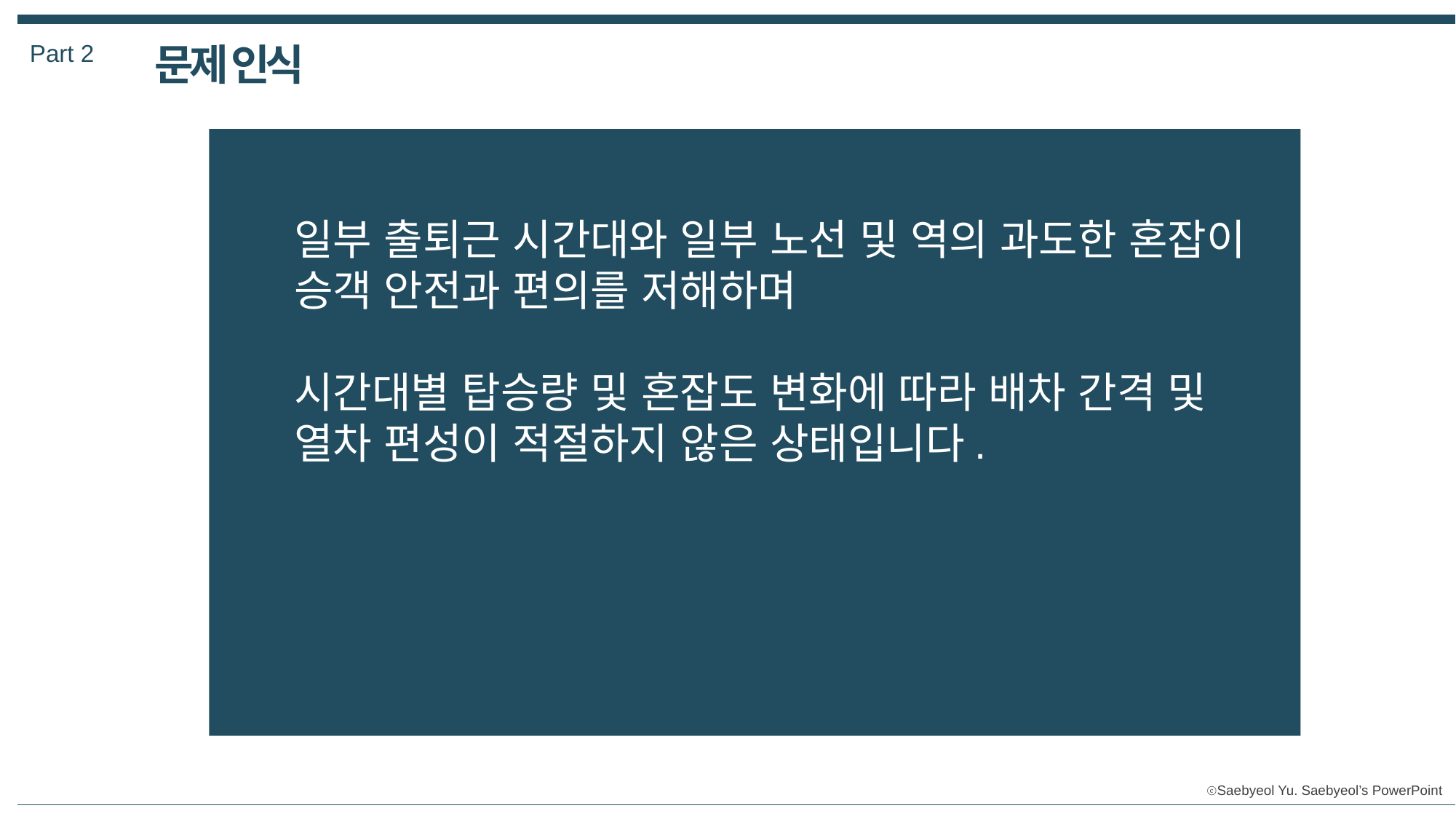

Part 2
문제 인식

일부 출퇴근 시간대와 일부 노선 및 역의 과도한 혼잡이 승객 안전과 편의를 저해하며

시간대별 탑승량 및 혼잡도 변화에 따라 배차 간격 및 열차 편성이 적절하지 않은 상태입니다.